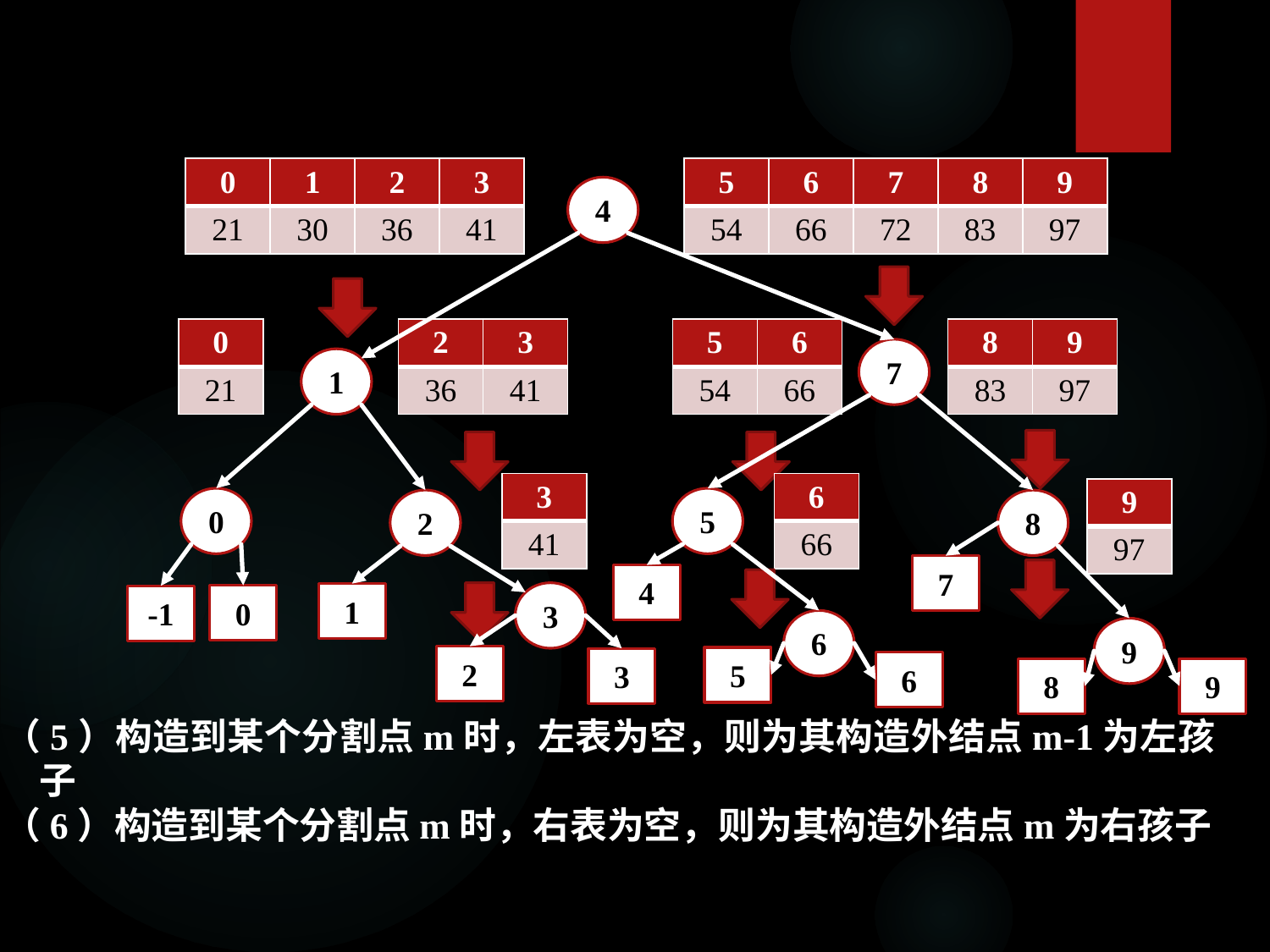

| 0 | 1 | 2 | 3 |
| --- | --- | --- | --- |
| 21 | 30 | 36 | 41 |
| 5 | 6 | 7 | 8 | 9 |
| --- | --- | --- | --- | --- |
| 54 | 66 | 72 | 83 | 97 |
4

| 0 |
| --- |
| 21 |
| 2 | 3 |
| --- | --- |
| 36 | 41 |
| 5 | 6 |
| --- | --- |
| 54 | 66 |
| 8 | 9 |
| --- | --- |
| 83 | 97 |
7
1

| 3 |
| --- |
| 41 |
| 6 |
| --- |
| 66 |
| 9 |
| --- |
| 97 |
0
5
2
8
7
4
1
0
-1
2
5
3
6
8
9

3
6
9
（5）构造到某个分割点m时，左表为空，则为其构造外结点m-1为左孩子
（6）构造到某个分割点m时，右表为空，则为其构造外结点m为右孩子